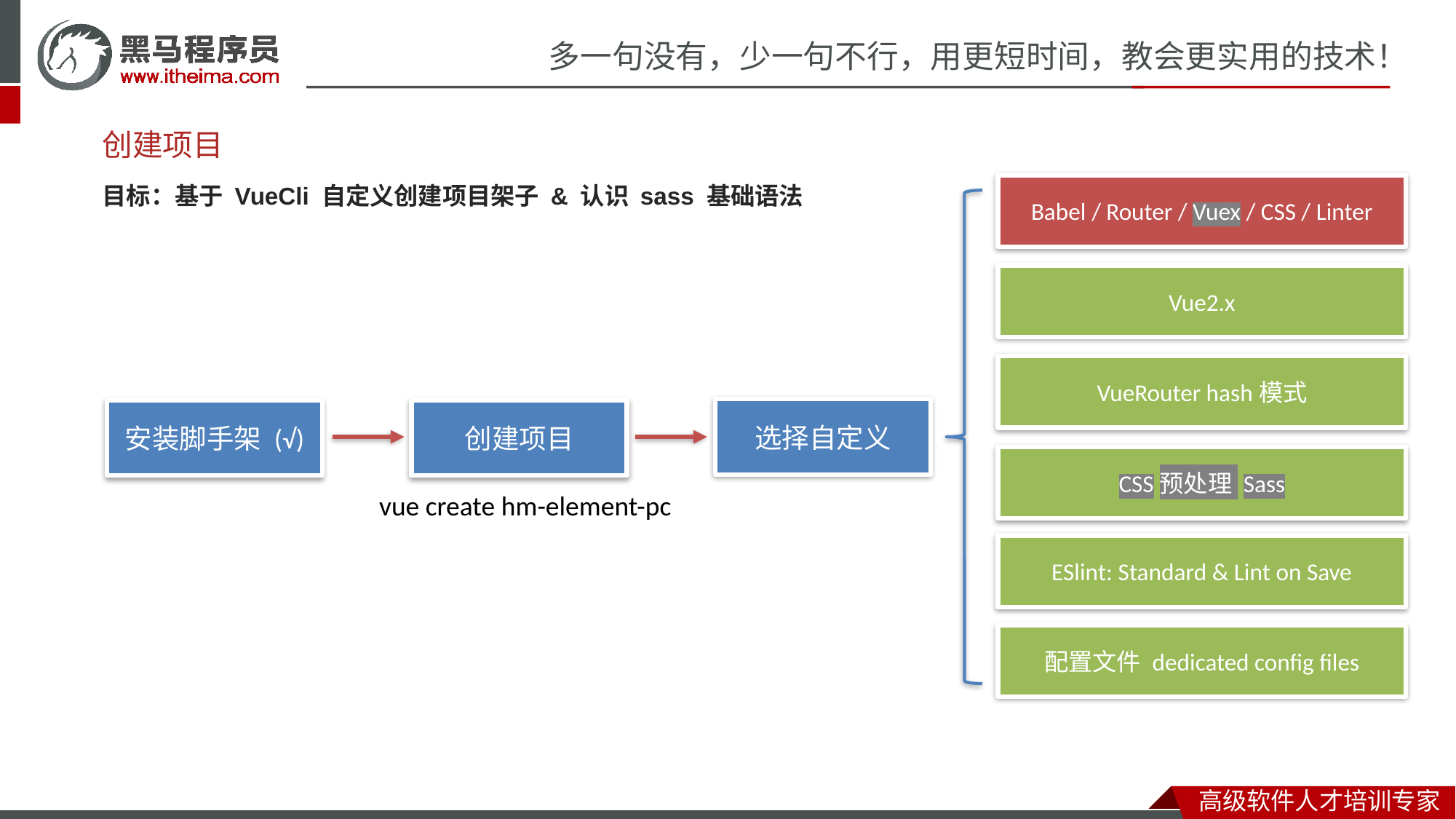

# 创建项目
目标：基于 VueCli 自定义创建项目架子 & 认识 sass 基础语法
Babel / Router / Vuex / CSS / Linter

Vue2.x
VueRouter hash模式
选择自定义
安装脚手架 (√)
创建项目
CSS预处理 Sass
vue create hm-element-pc
ESlint: Standard & Lint on Save
配置文件 dedicated config files